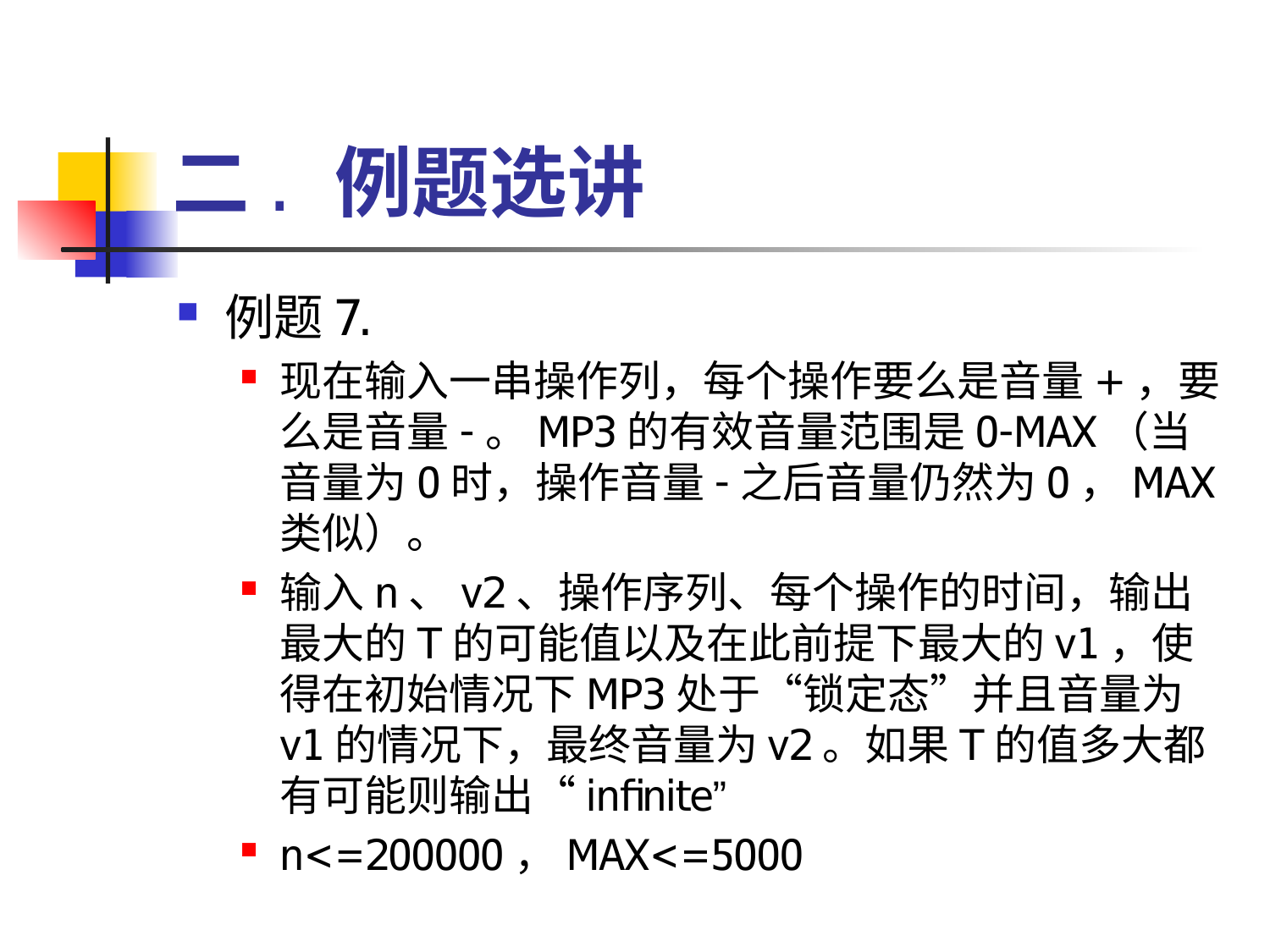

# 二. 例题选讲
例题7.
现在输入一串操作列，每个操作要么是音量+，要么是音量-。MP3的有效音量范围是0-MAX（当音量为0时，操作音量-之后音量仍然为0，MAX类似）。
输入n、v2、操作序列、每个操作的时间，输出最大的T的可能值以及在此前提下最大的v1，使得在初始情况下MP3处于“锁定态”并且音量为v1的情况下，最终音量为v2。如果T的值多大都有可能则输出“infinite”
n<=200000，MAX<=5000